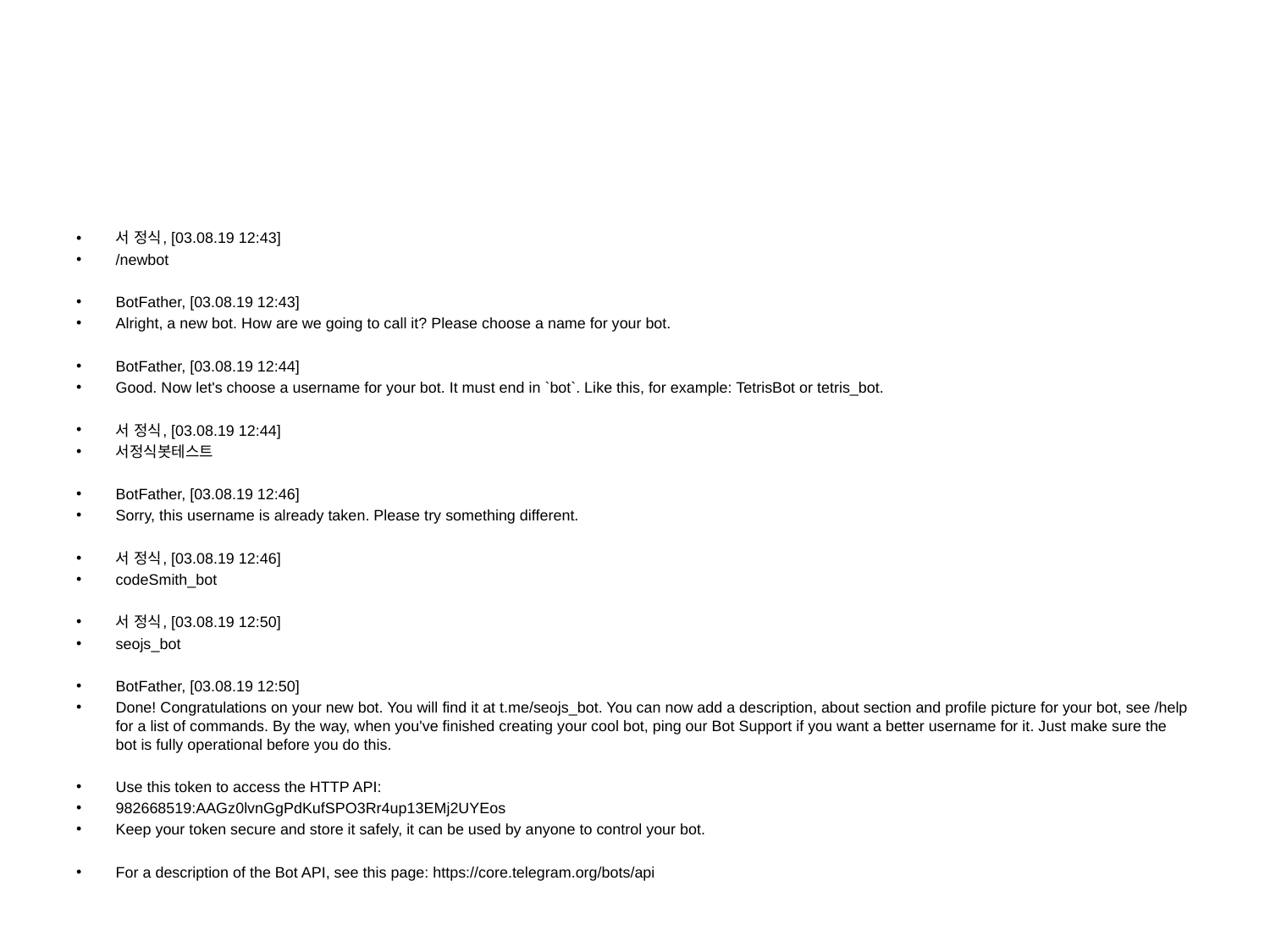

#
서 정식, [03.08.19 12:43]
/newbot

BotFather, [03.08.19 12:43]
Alright, a new bot. How are we going to call it? Please choose a name for your bot.

BotFather, [03.08.19 12:44]
Good. Now let's choose a username for your bot. It must end in `bot`. Like this, for example: TetrisBot or tetris_bot.

서 정식, [03.08.19 12:44]
서정식봇테스트

BotFather, [03.08.19 12:46]
Sorry, this username is already taken. Please try something different.

서 정식, [03.08.19 12:46]
codeSmith_bot

서 정식, [03.08.19 12:50]
seojs_bot

BotFather, [03.08.19 12:50]
Done! Congratulations on your new bot. You will find it at t.me/seojs_bot. You can now add a description, about section and profile picture for your bot, see /help for a list of commands. By the way, when you've finished creating your cool bot, ping our Bot Support if you want a better username for it. Just make sure the bot is fully operational before you do this.

Use this token to access the HTTP API:
982668519:AAGz0lvnGgPdKufSPO3Rr4up13EMj2UYEos
Keep your token secure and store it safely, it can be used by anyone to control your bot.

For a description of the Bot API, see this page: https://core.telegram.org/bots/api